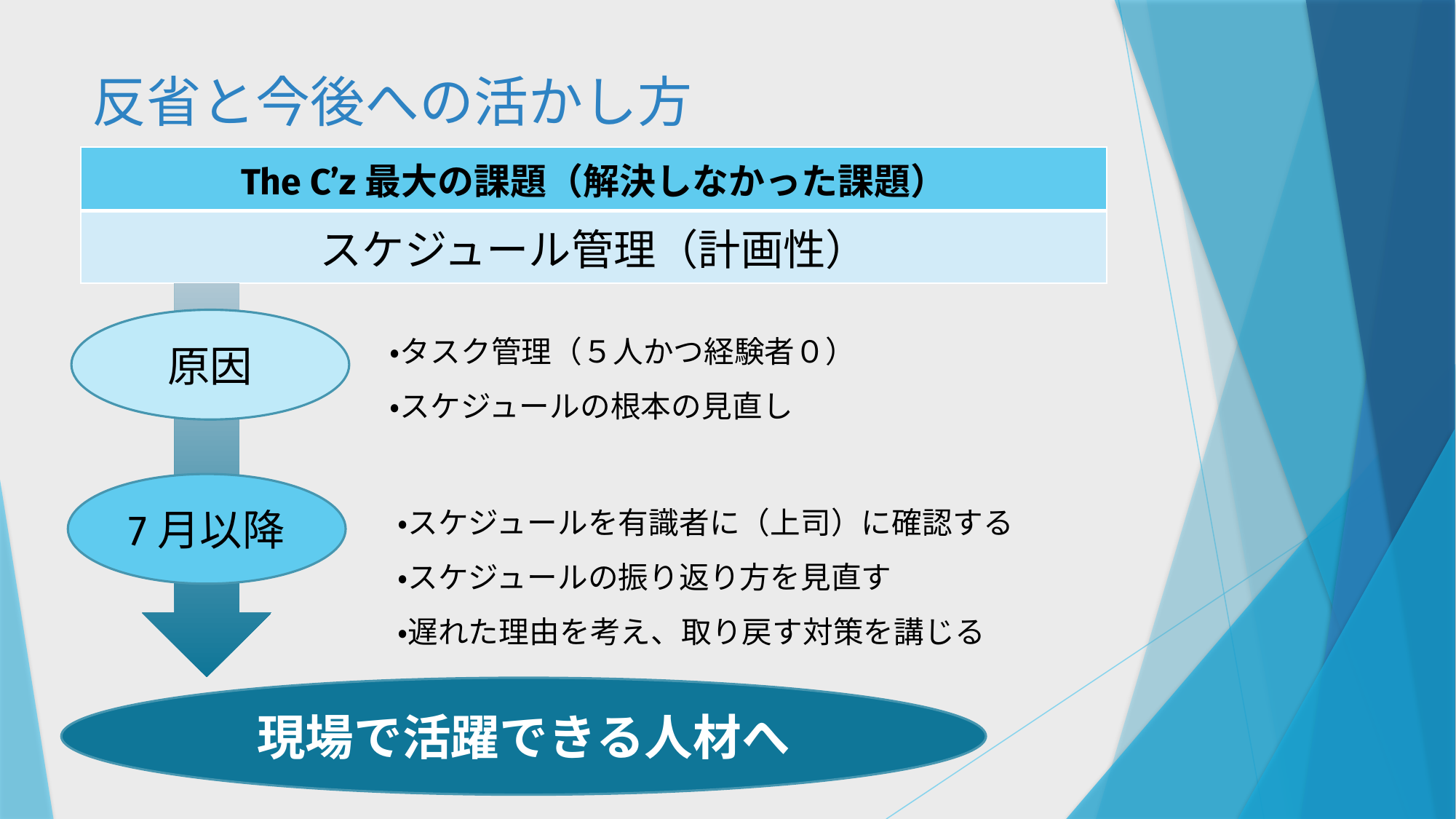

# 反省と今後への活かし方
| The C’z最大の課題（解決しなかった課題） |
| --- |
| スケジュール管理（計画性） |

　・タスク管理（５人かつ経験者０）
　・スケジュールの根本の見直し
原因
7月以降
　・スケジュールを有識者に（上司）に確認する
　・スケジュールの振り返り方を見直す
　・遅れた理由を考え、取り戻す対策を講じる
現場で活躍できる人材へ